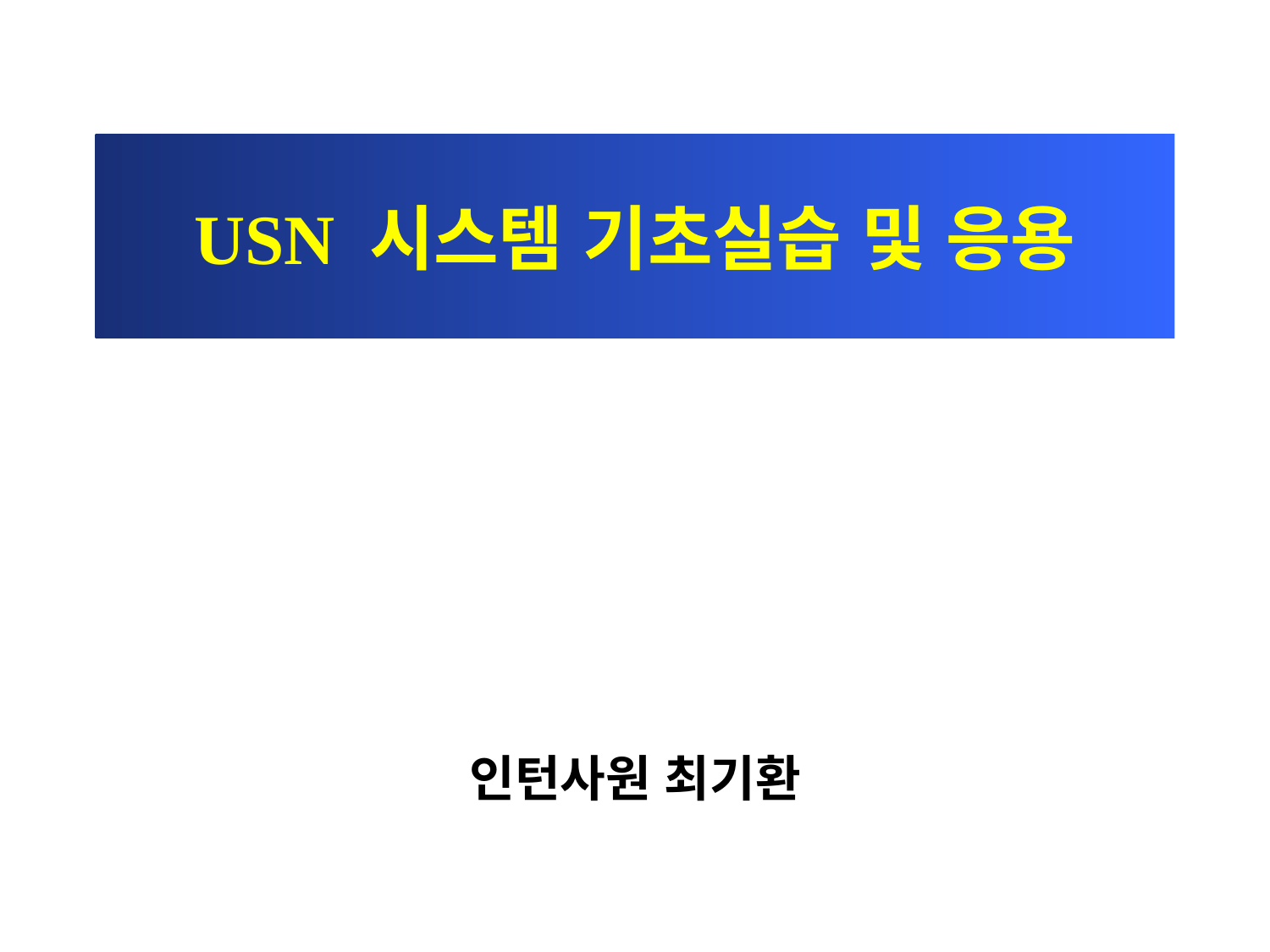

# USN 시스템 기초실습 및 응용
인턴사원 최기환